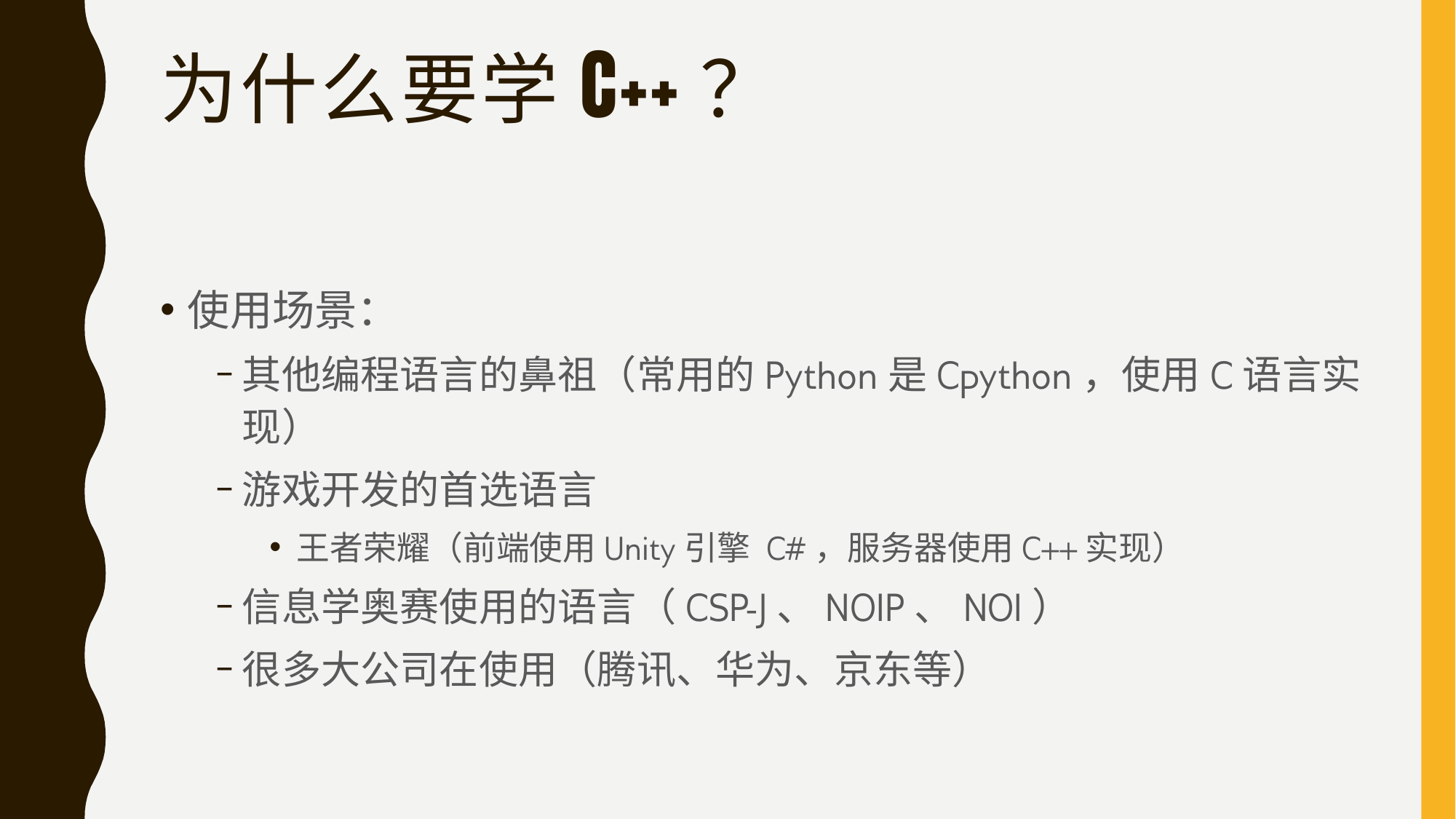

# 为什么要学C++？
使用场景：
其他编程语言的鼻祖（常用的Python是Cpython，使用C语言实现）
游戏开发的首选语言
王者荣耀（前端使用Unity引擎 C#，服务器使用C++实现）
信息学奥赛使用的语言（CSP-J、NOIP、NOI）
很多大公司在使用（腾讯、华为、京东等）